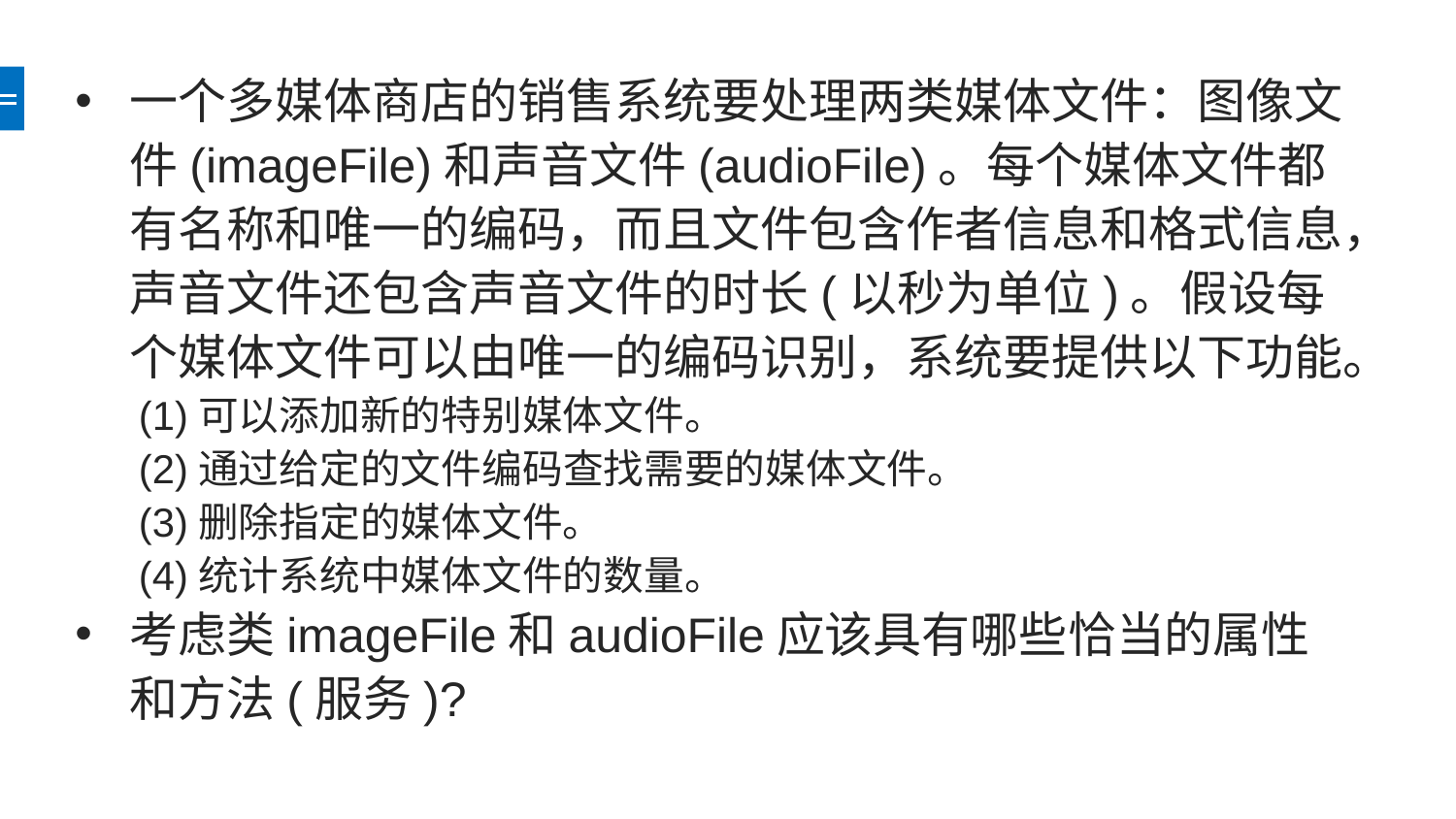

一个多媒体商店的销售系统要处理两类媒体文件：图像文件(imageFile)和声音文件(audioFile)。每个媒体文件都有名称和唯一的编码，而且文件包含作者信息和格式信息，声音文件还包含声音文件的时长(以秒为单位)。假设每个媒体文件可以由唯一的编码识别，系统要提供以下功能。
(1)可以添加新的特别媒体文件。
(2)通过给定的文件编码查找需要的媒体文件。
(3)删除指定的媒体文件。
(4)统计系统中媒体文件的数量。
考虑类imageFile和audioFile应该具有哪些恰当的属性和方法(服务)?